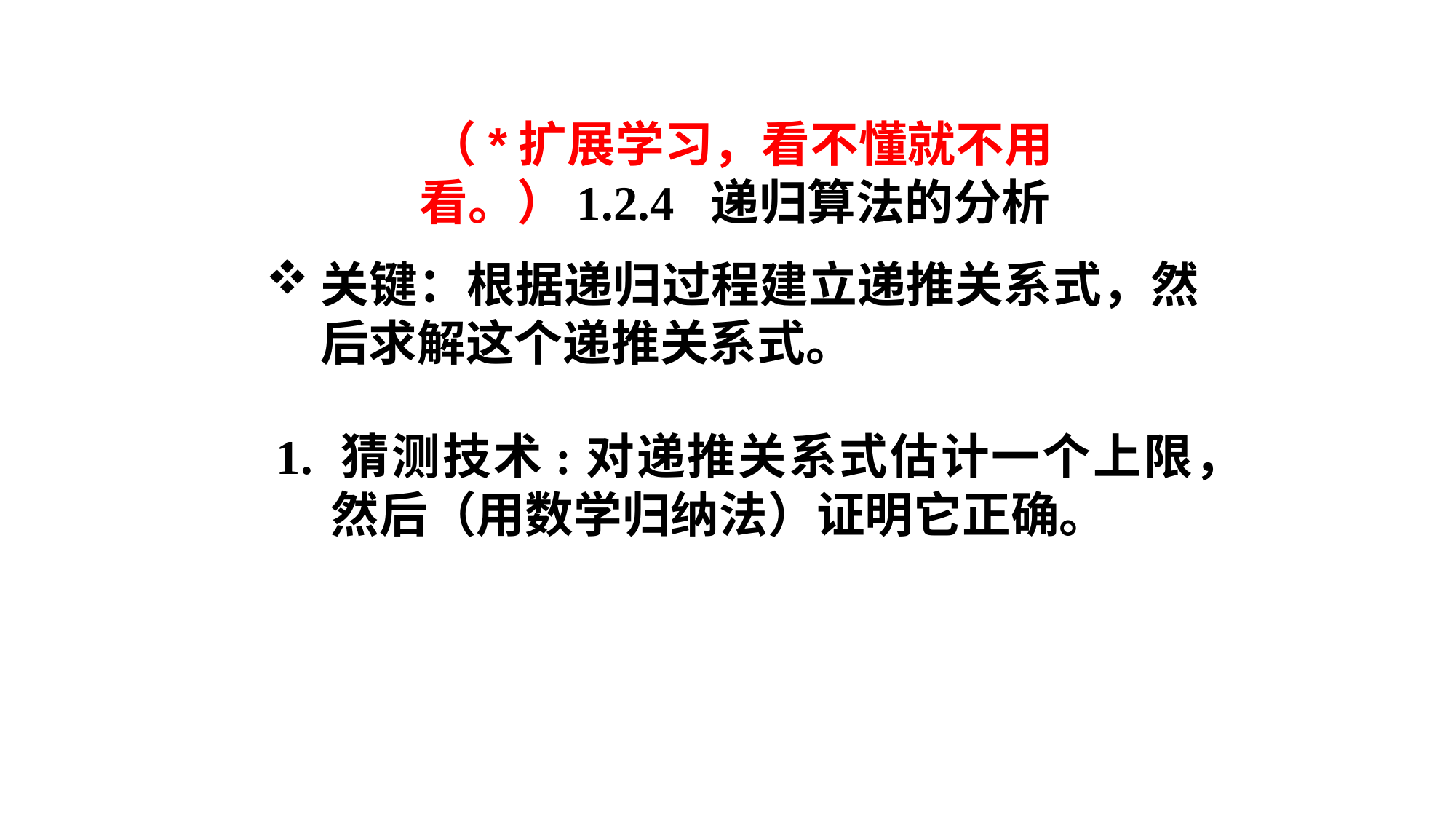

（*扩展学习，看不懂就不用看。）1.2.4  递归算法的分析
关键：根据递归过程建立递推关系式，然后求解这个递推关系式。
1. 猜测技术:对递推关系式估计一个上限，然后（用数学归纳法）证明它正确。